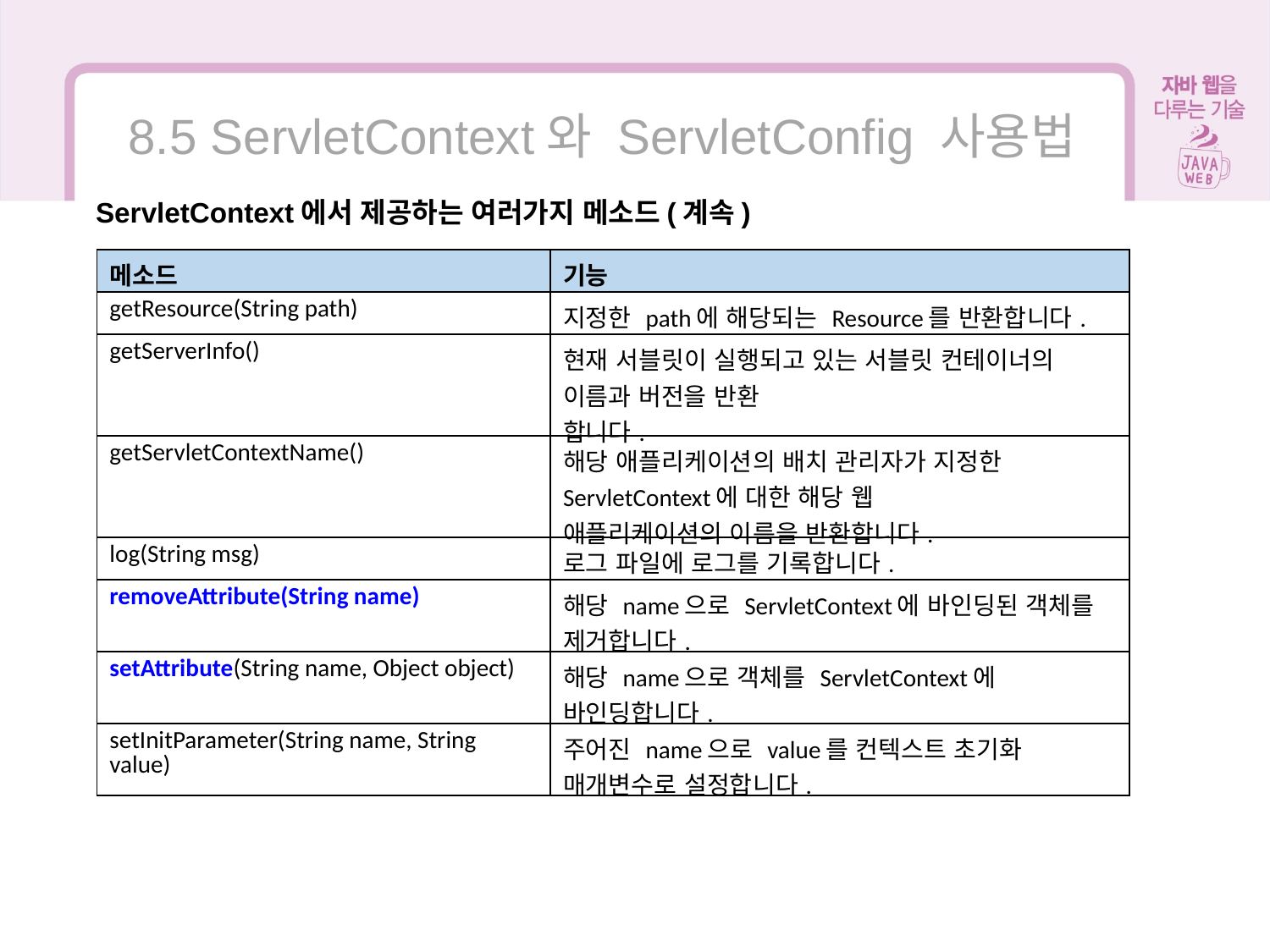

8.5 ServletContext와 ServletConfig 사용법
ServletContext에서 제공하는 여러가지 메소드(계속)
| 메소드 | 기능 |
| --- | --- |
| getResource(String path) | 지정한 path에 해당되는 Resource를 반환합니다. |
| getServerInfo() | 현재 서블릿이 실행되고 있는 서블릿 컨테이너의 이름과 버전을 반환 합니다. |
| getServletContextName() | 해당 애플리케이션의 배치 관리자가 지정한 ServletContext에 대한 해당 웹 애플리케이션의 이름을 반환합니다. |
| log(String msg) | 로그 파일에 로그를 기록합니다. |
| removeAttribute(String name) | 해당 name으로 ServletContext에 바인딩된 객체를 제거합니다. |
| setAttribute(String name, Object object) | 해당 name으로 객체를 ServletContext에 바인딩합니다. |
| setInitParameter(String name, String value) | 주어진 name으로 value를 컨텍스트 초기화 매개변수로 설정합니다. |